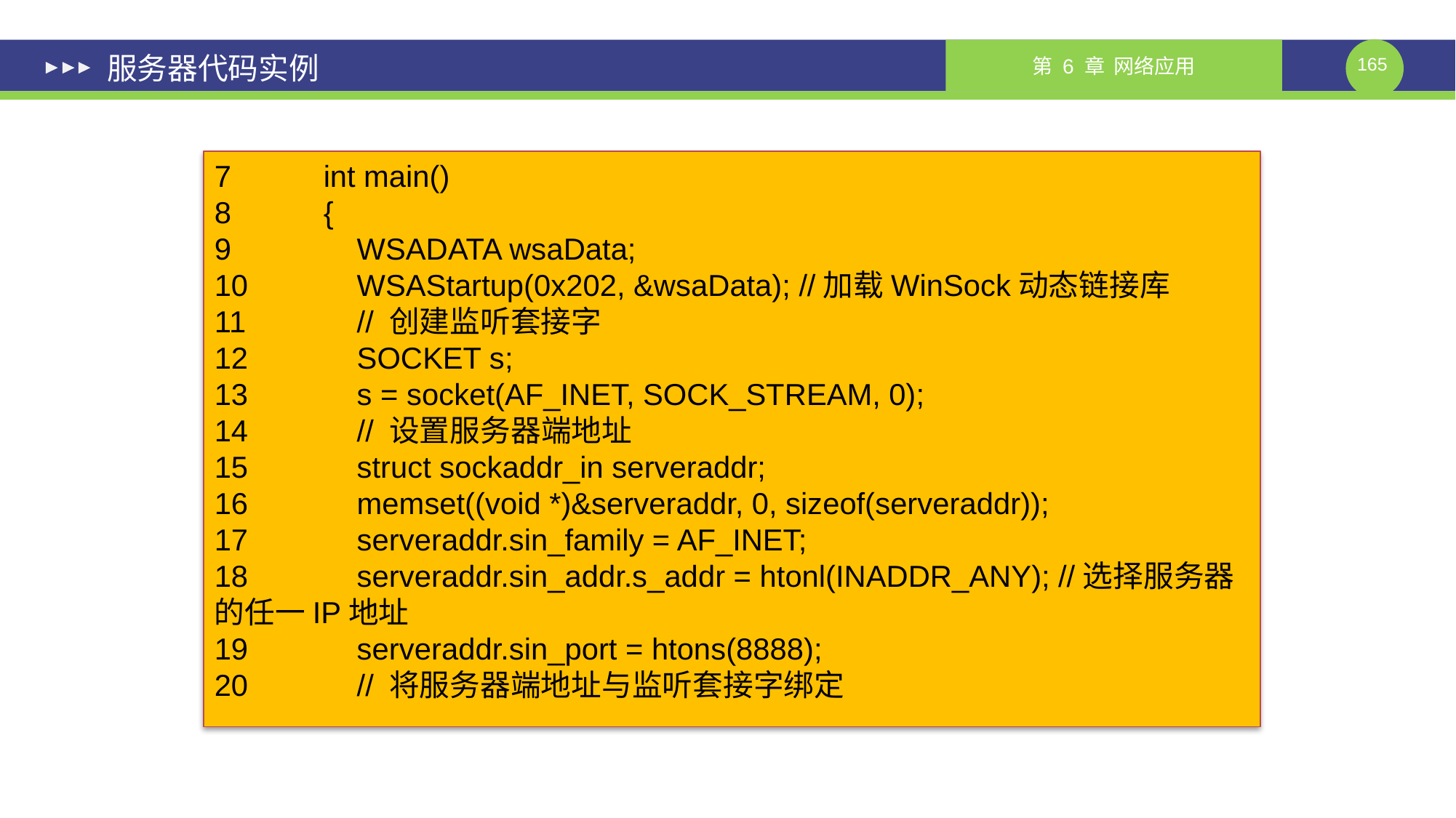

# 服务器代码实例
7	int main()
8	{
9	    WSADATA wsaData;
10	    WSAStartup(0x202, &wsaData); //加载WinSock动态链接库
11	    // 创建监听套接字
12	    SOCKET s;
13	    s = socket(AF_INET, SOCK_STREAM, 0);
14	    // 设置服务器端地址
15	    struct sockaddr_in serveraddr;
16	    memset((void *)&serveraddr, 0, sizeof(serveraddr));
17	    serveraddr.sin_family = AF_INET;
18	    serveraddr.sin_addr.s_addr = htonl(INADDR_ANY); //选择服务器的任一IP地址
19	    serveraddr.sin_port = htons(8888);
20	    // 将服务器端地址与监听套接字绑定
课件制作人：谢钧  谢希仁